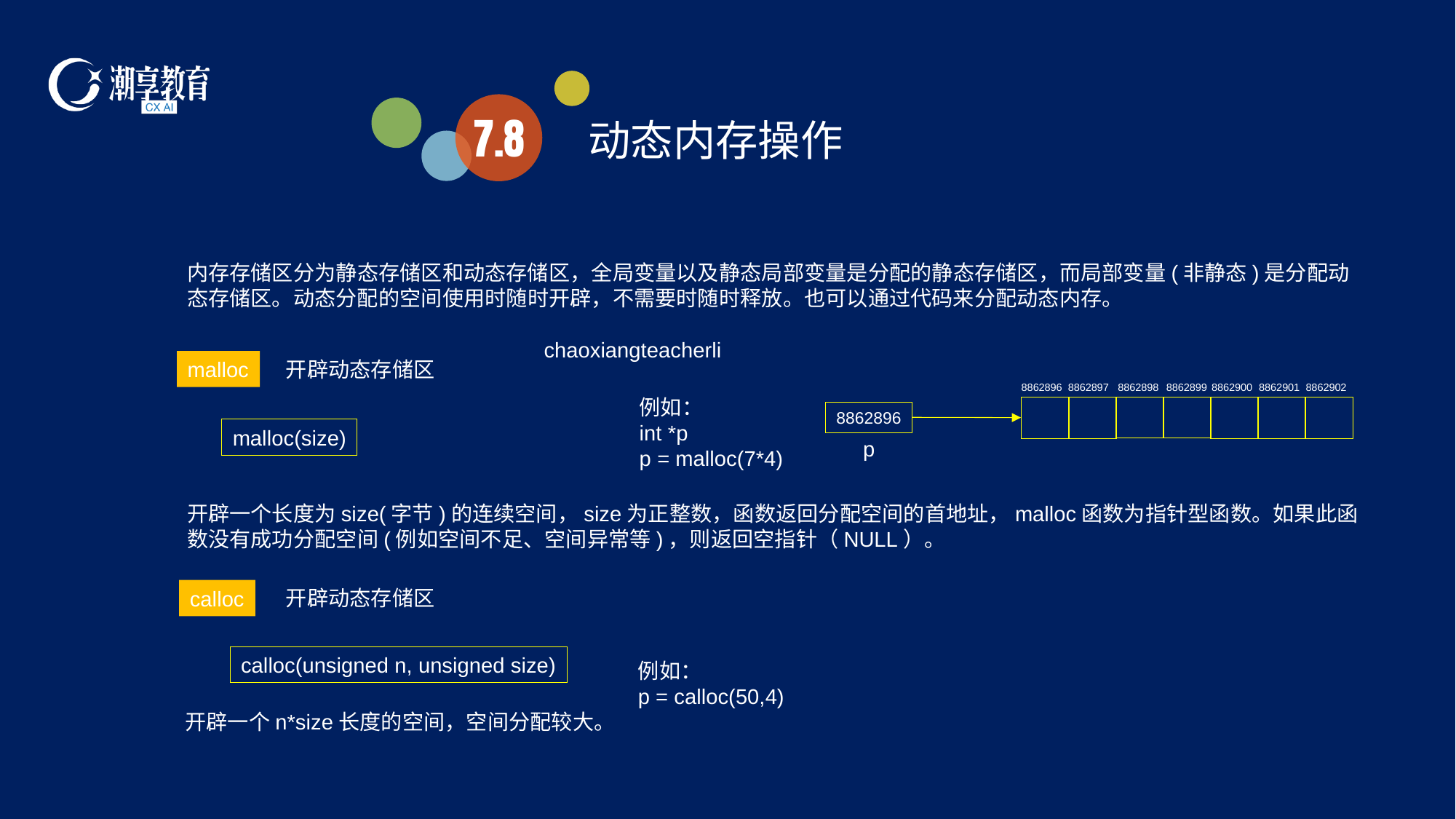

7.8

动态内存操作
内存存储区分为静态存储区和动态存储区，全局变量以及静态局部变量是分配的静态存储区，而局部变量(非静态)是分配动态存储区。动态分配的空间使用时随时开辟，不需要时随时释放。也可以通过代码来分配动态内存。
chaoxiangteacherli
开辟动态存储区
malloc
8862896
8862897
8862898
8862899
8862900
8862901
8862902
例如：
int *p
p = malloc(7*4)

8862896
malloc(size)
p
开辟一个长度为size(字节)的连续空间，size为正整数，函数返回分配空间的首地址，malloc函数为指针型函数。如果此函数没有成功分配空间(例如空间不足、空间异常等)，则返回空指针（NULL）。
开辟动态存储区
calloc
calloc(unsigned n, unsigned size)
例如：
p = calloc(50,4)
开辟一个n*size长度的空间，空间分配较大。